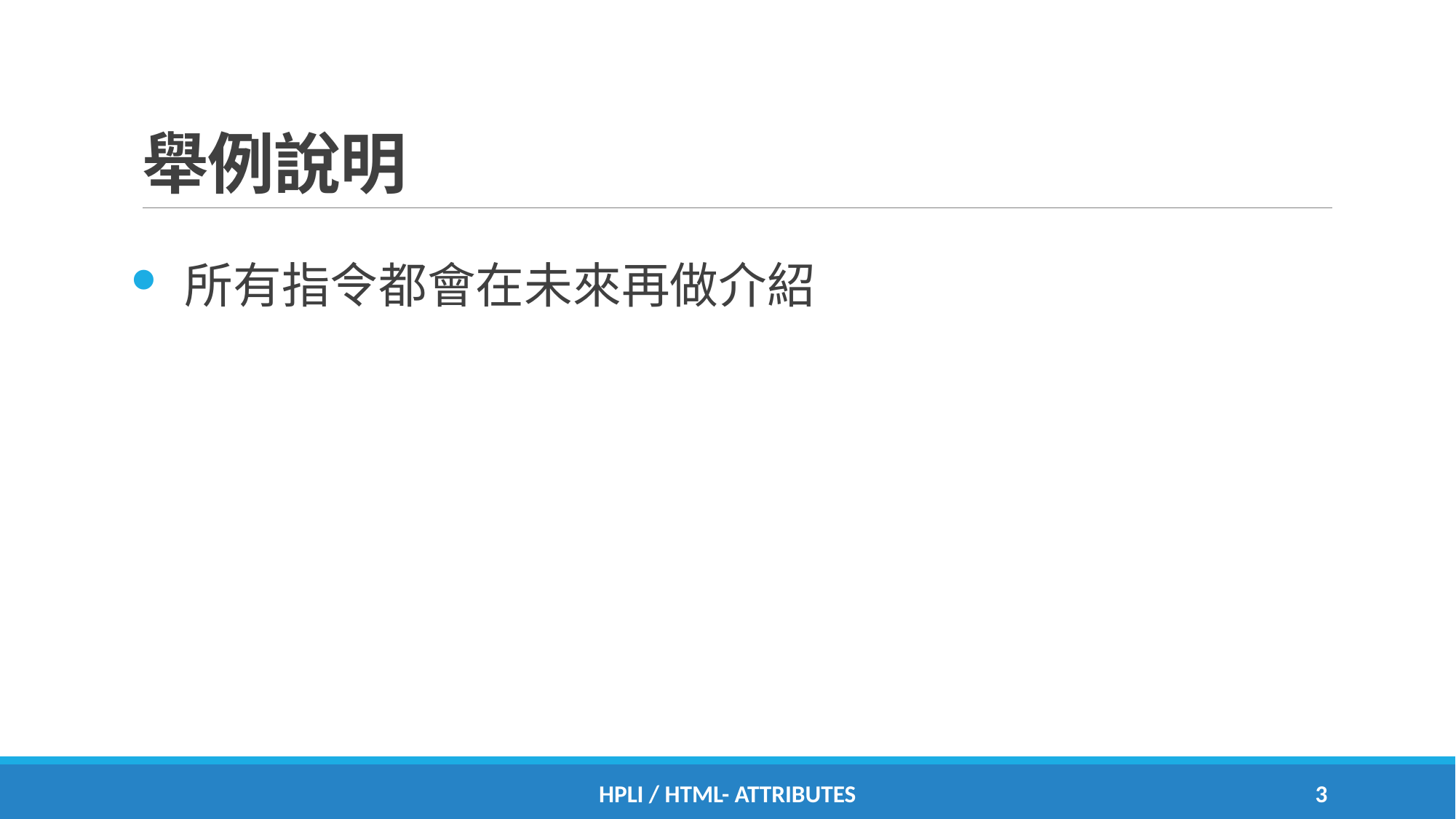

# 舉例說明
所有指令都會在未來再做介紹
HPLI / HTML- Attributes
3